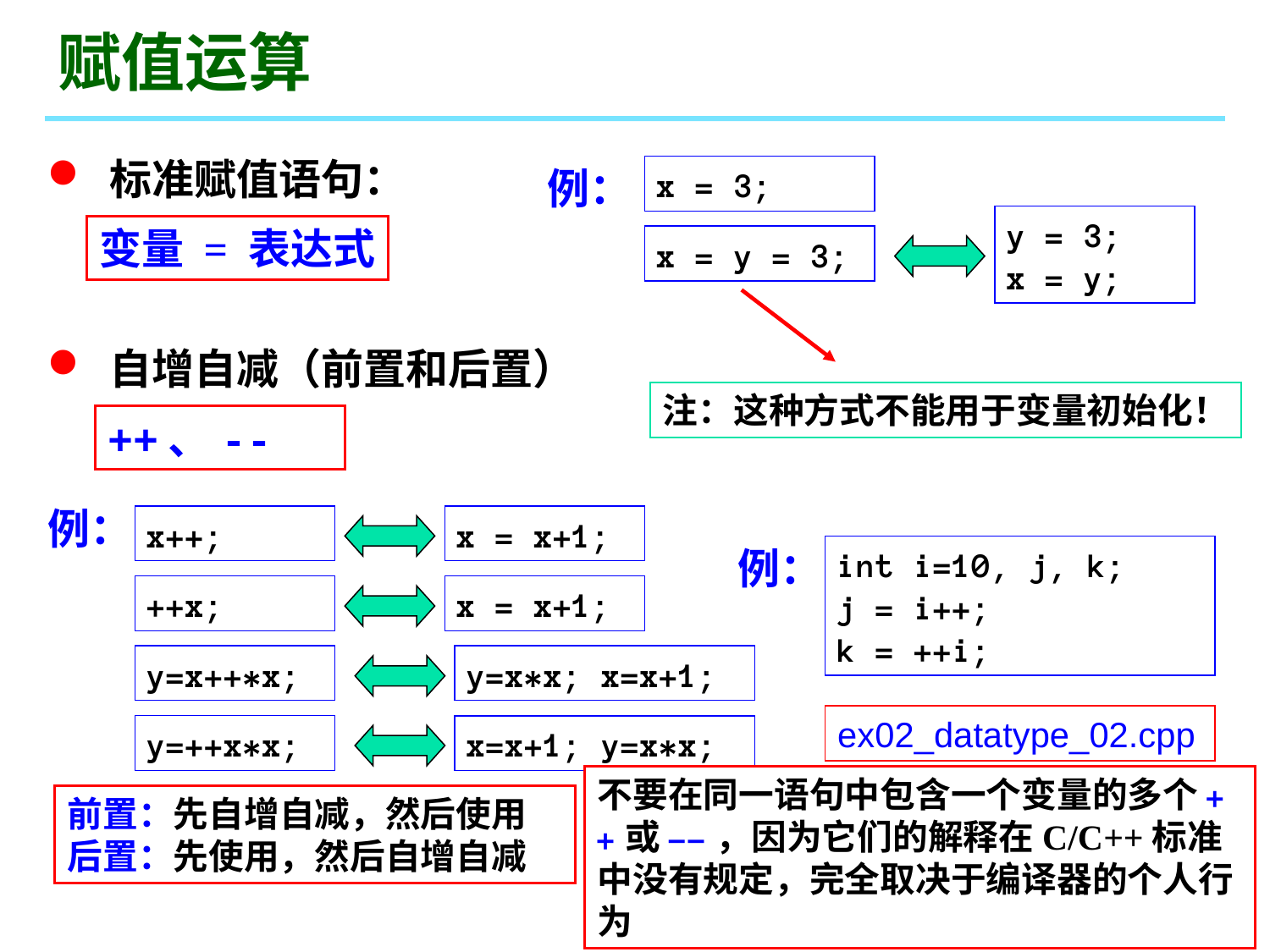

# 赋值运算
 标准赋值语句：
例：
x = 3;
y = 3;
x = y;
变量 = 表达式
x = y = 3;

 自增自减（前置和后置）
注：这种方式不能用于变量初始化！
++、--
例：
x++;
x = x+1;

例：
int i=10, j, k;
j = i++;
k = ++i;
++x;
x = x+1;

y=x++*x;
y=x*x; x=x+1;

ex02_datatype_02.cpp
y=++x*x;
x=x+1; y=x*x;

前置：先自增自减，然后使用
后置：先使用，然后自增自减
不要在同一语句中包含一个变量的多个++或--，因为它们的解释在C/C++标准中没有规定，完全取决于编译器的个人行为
23